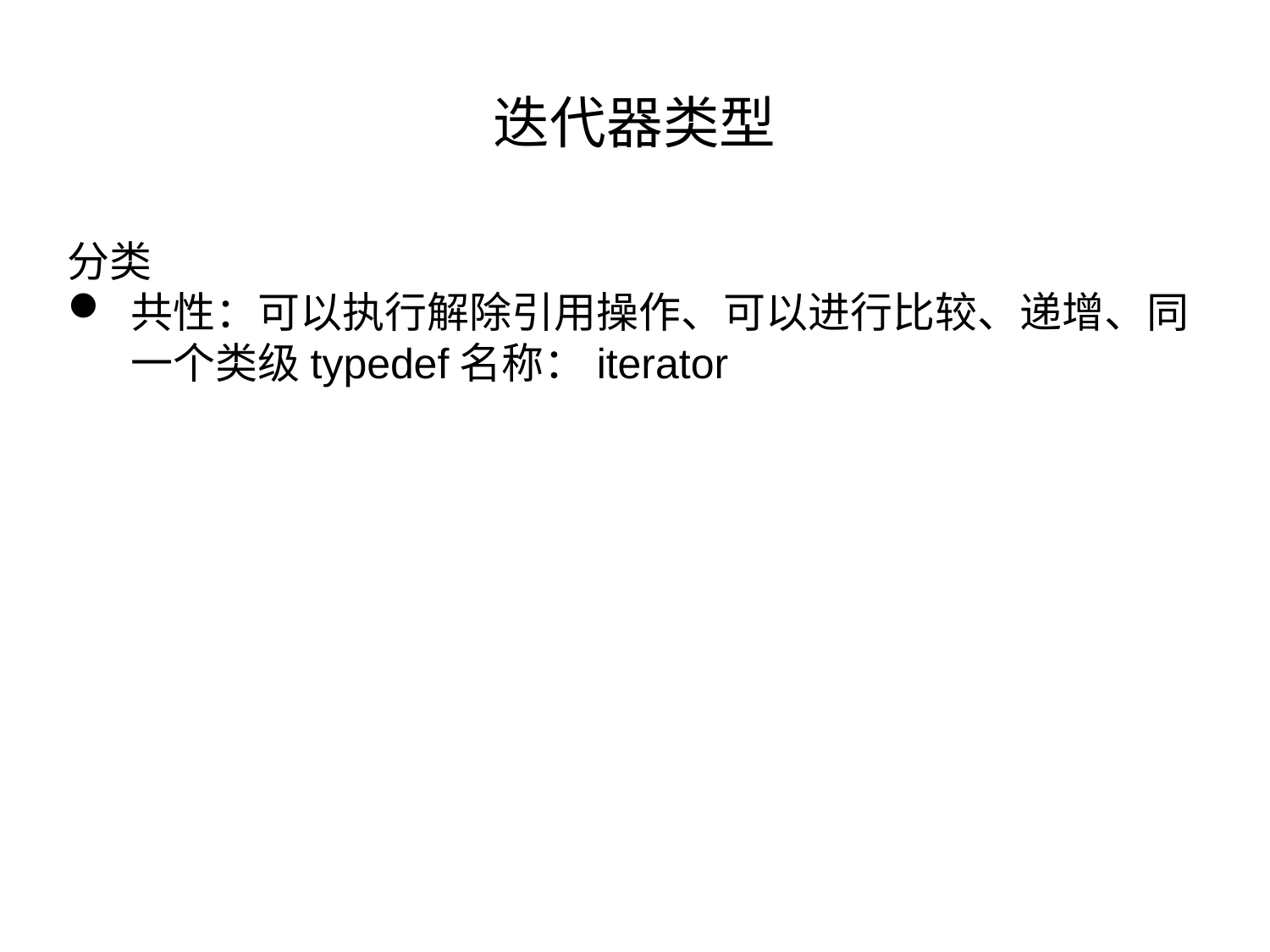

迭代器类型
分类
共性：可以执行解除引用操作、可以进行比较、递增、同一个类级typedef名称：iterator